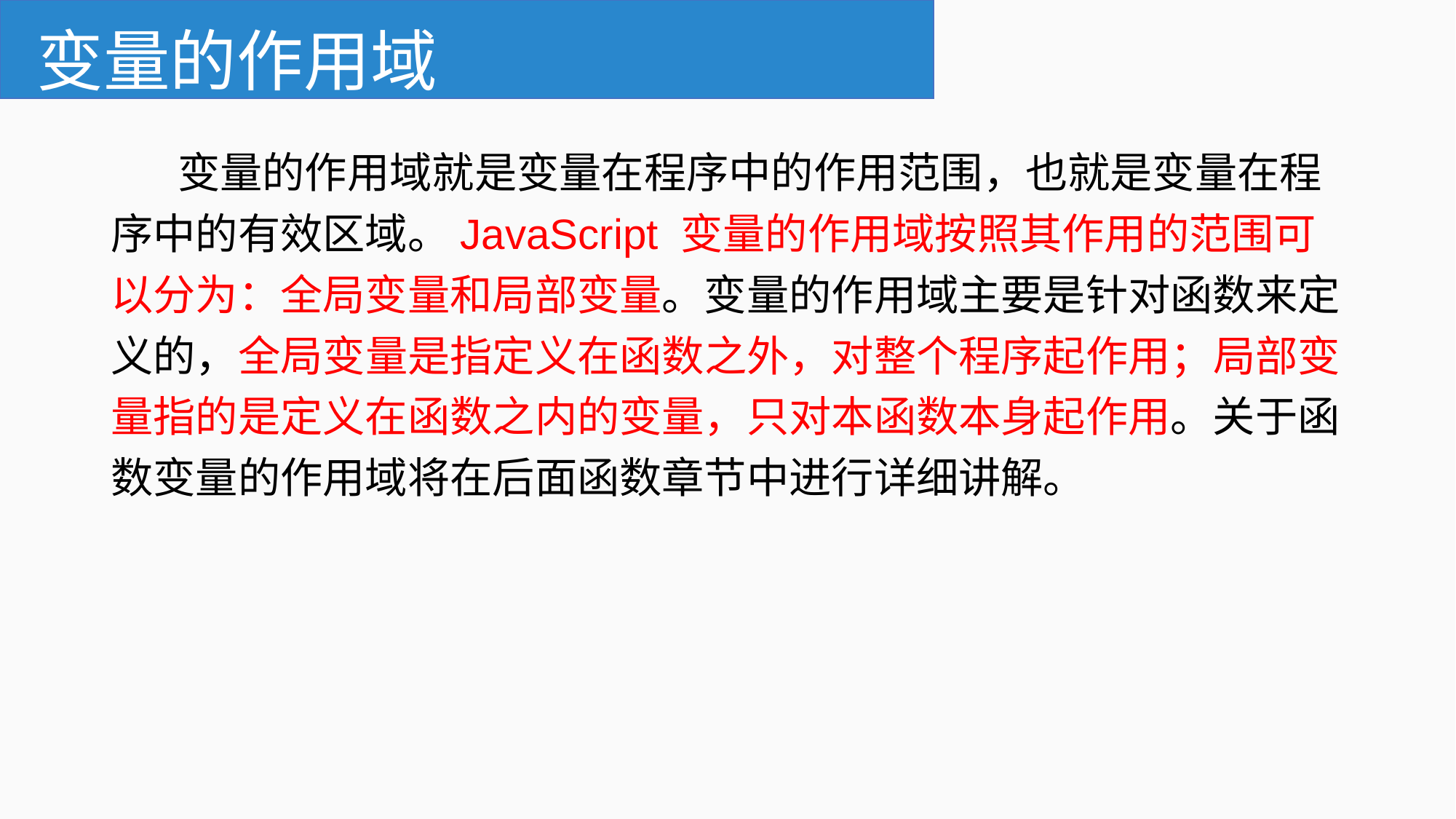

# 变量的作用域
      变量的作用域就是变量在程序中的作用范围，也就是变量在程序中的有效区域。JavaScript 变量的作用域按照其作用的范围可以分为：全局变量和局部变量。变量的作用域主要是针对函数来定义的，全局变量是指定义在函数之外，对整个程序起作用；局部变量指的是定义在函数之内的变量，只对本函数本身起作用。关于函数变量的作用域将在后面函数章节中进行详细讲解。